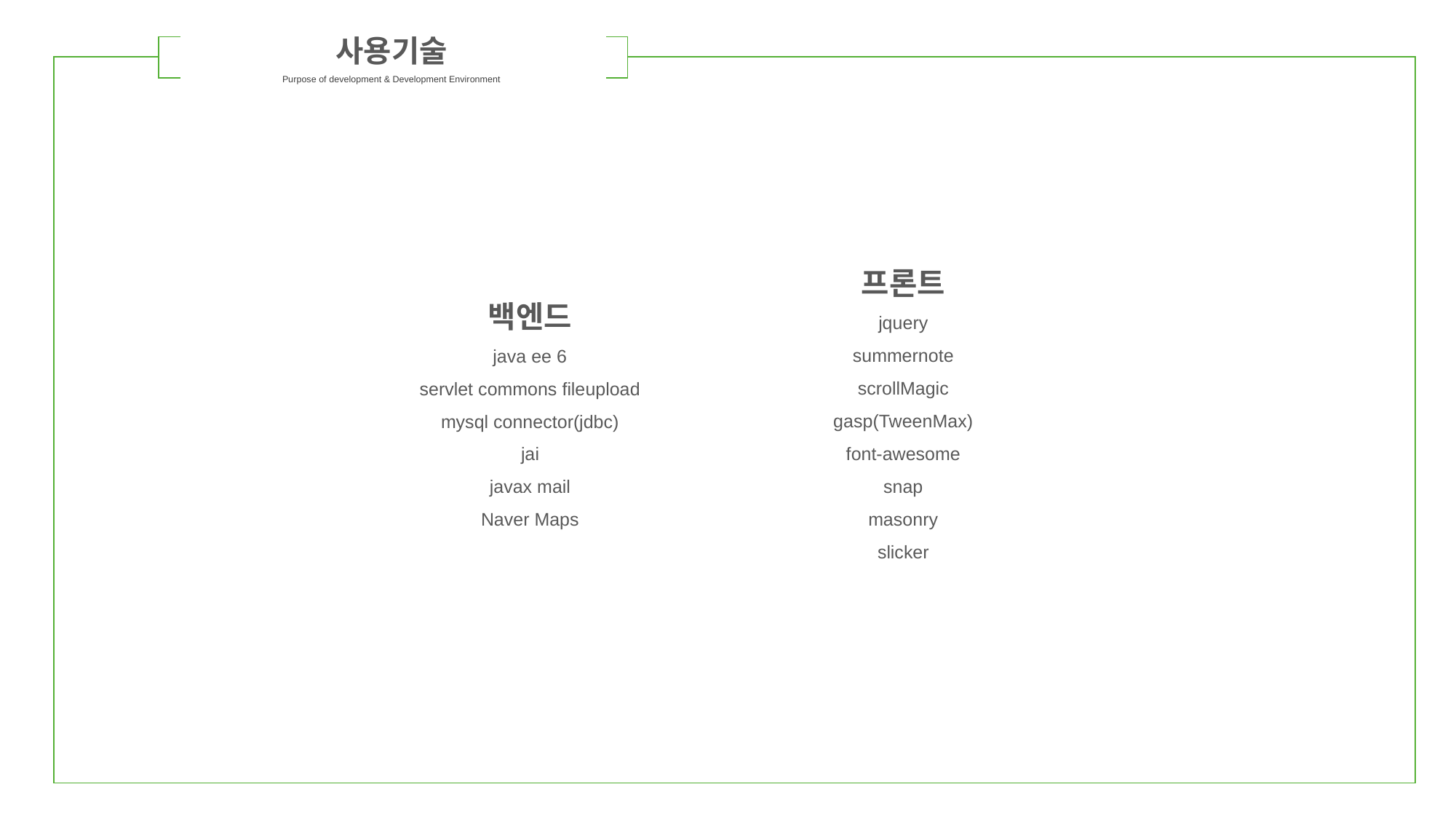

사용기술
Purpose of development & Development Environment
|  |  |  |
| --- | --- | --- |

프론트
jquery
summernote
scrollMagic
gasp(TweenMax)
font-awesome
snap
masonry
slicker
백엔드
java ee 6
servlet commons fileupload
mysql connector(jdbc)
jai
javax mail
Naver Maps